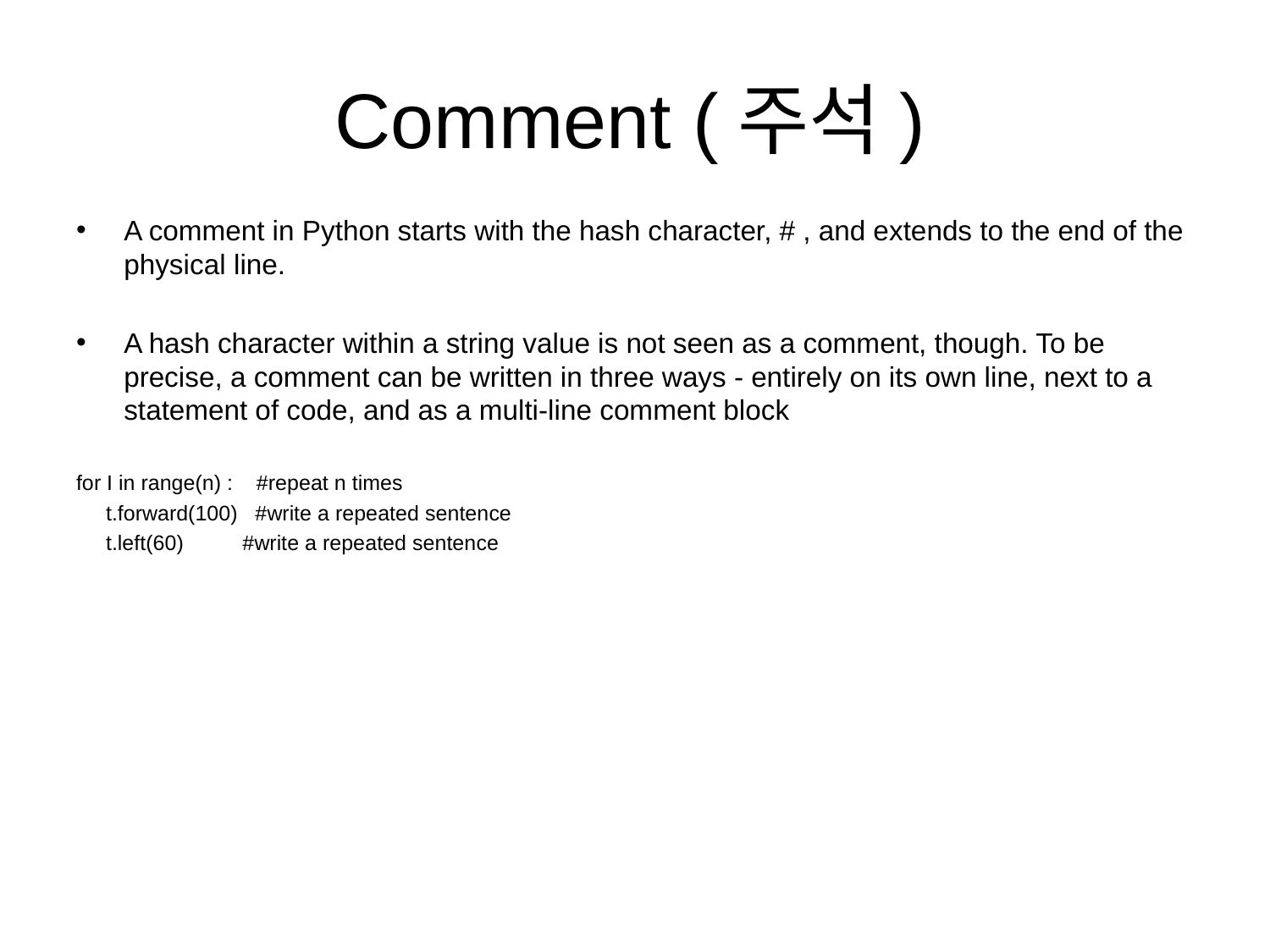

# Comment (주석)
A comment in Python starts with the hash character, # , and extends to the end of the physical line.

A hash character within a string value is not seen as a comment, though. To be precise, a comment can be written in three ways - entirely on its own line, next to a statement of code, and as a multi-line comment block

for I in range(n) :    #repeat n times
     t.forward(100)   #write a repeated sentence
     t.left(60)          #write a repeated sentence